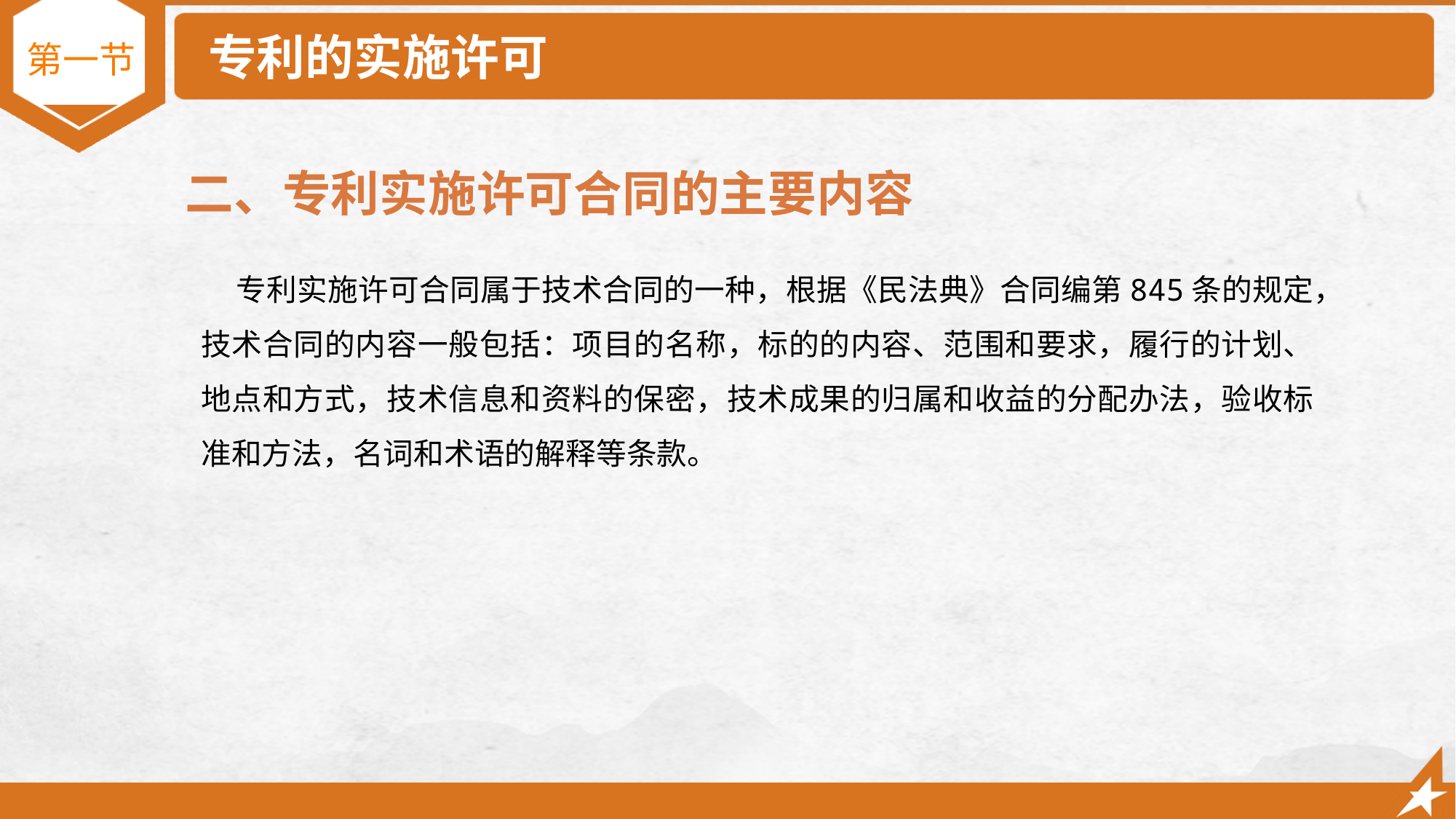

# 专利的实施许可
第一节
二、专利实施许可合同的主要内容
    专利实施许可合同属于技术合同的一种，根据《民法典》合同编第845条的规定，技术合同的内容一般包括：项目的名称，标的的内容、范围和要求，履行的计划、地点和方式，技术信息和资料的保密，技术成果的归属和收益的分配办法，验收标准和方法，名词和术语的解释等条款。